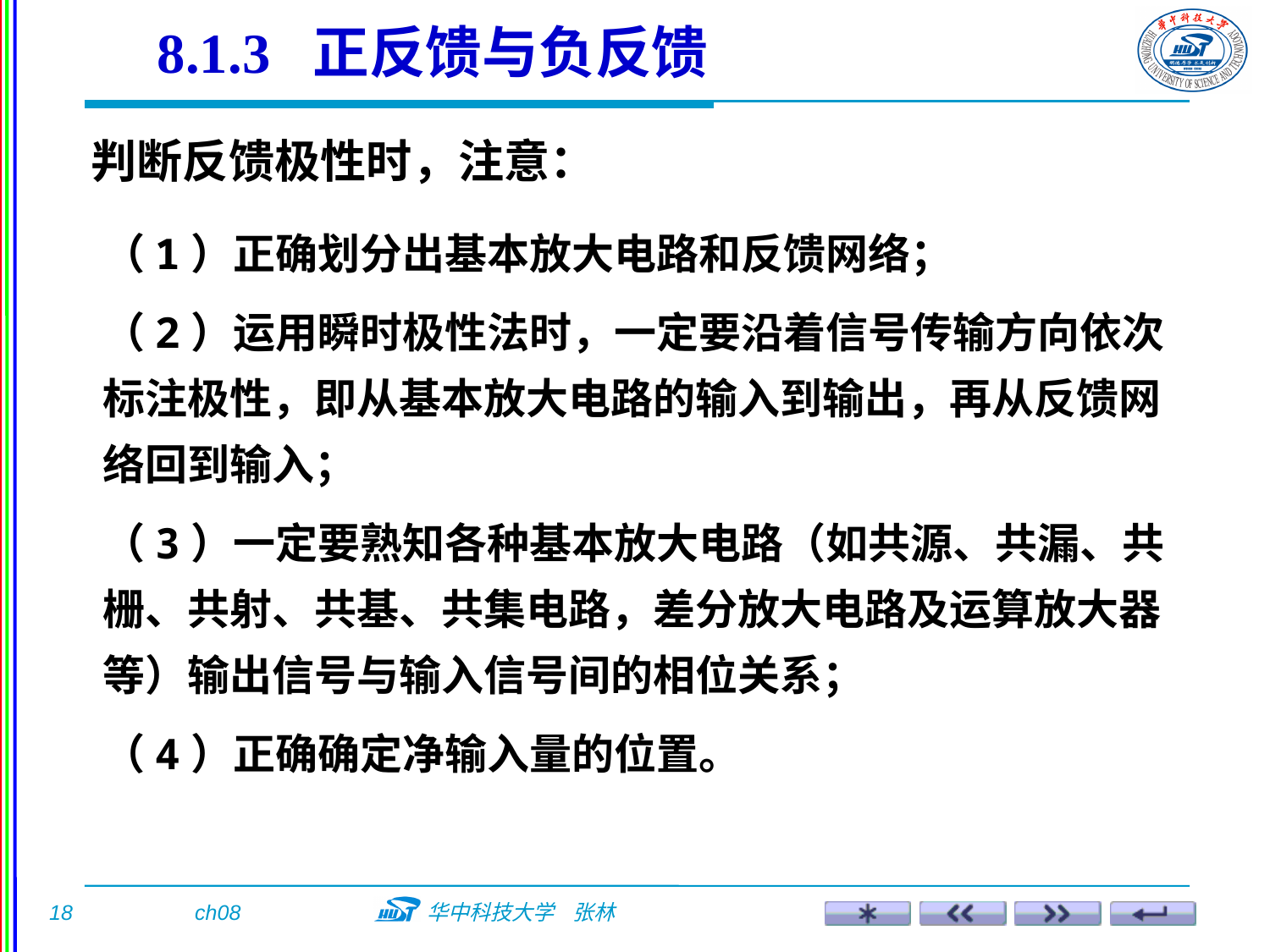

8.1.3  正反馈与负反馈
判断反馈极性时，注意：
（1）正确划分出基本放大电路和反馈网络；
（2）运用瞬时极性法时，一定要沿着信号传输方向依次标注极性，即从基本放大电路的输入到输出，再从反馈网络回到输入；
（3）一定要熟知各种基本放大电路（如共源、共漏、共栅、共射、共基、共集电路，差分放大电路及运算放大器等）输出信号与输入信号间的相位关系；
（4）正确确定净输入量的位置。